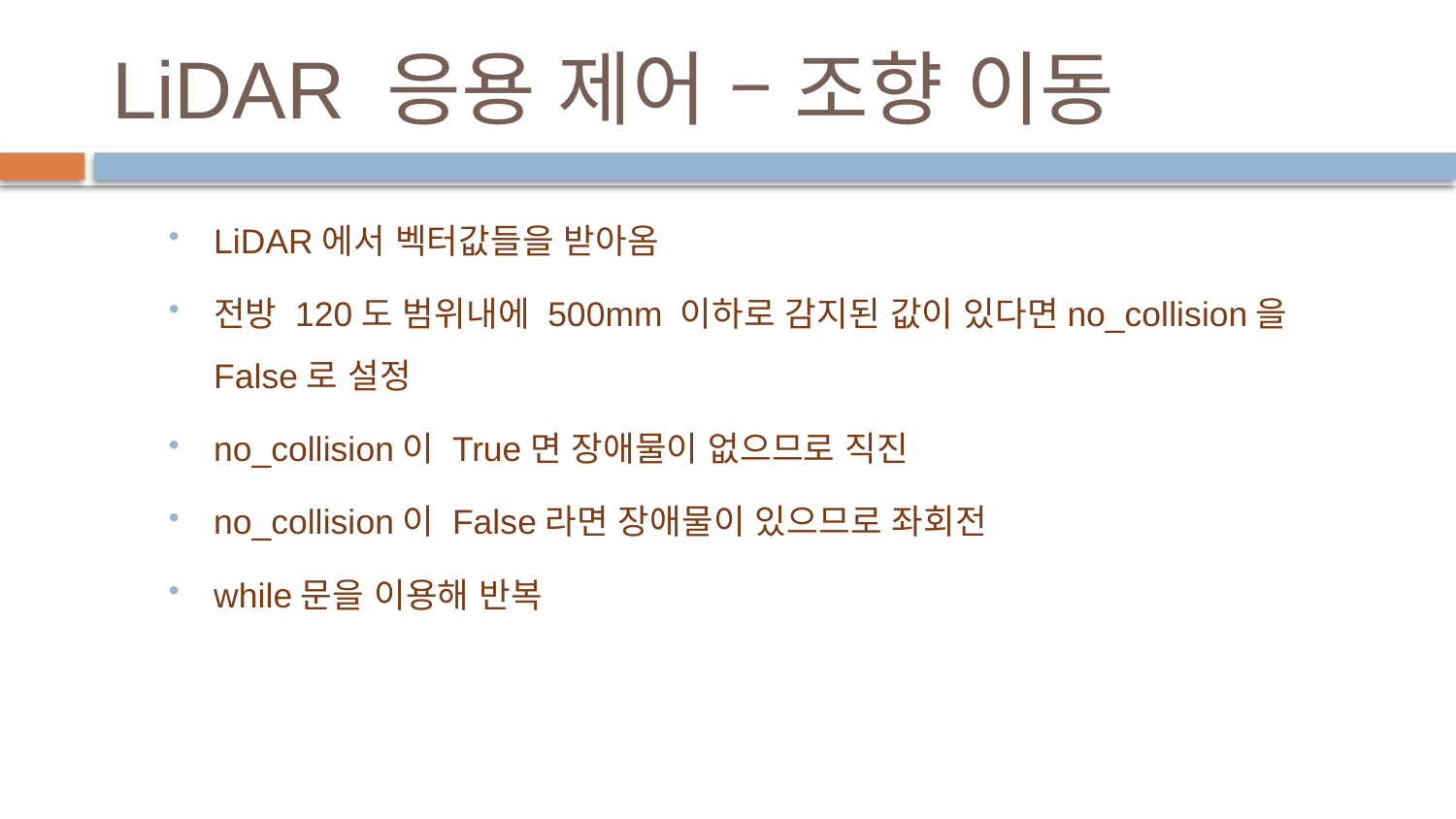

# LiDAR 응용 제어 – 조향 이동
LiDAR에서 벡터값들을 받아옴
전방 120도 범위내에 500mm 이하로 감지된 값이 있다면no_collision을 False로 설정
no_collision이 True면 장애물이 없으므로 직진
no_collision이 False라면 장애물이 있으므로 좌회전
while문을 이용해 반복